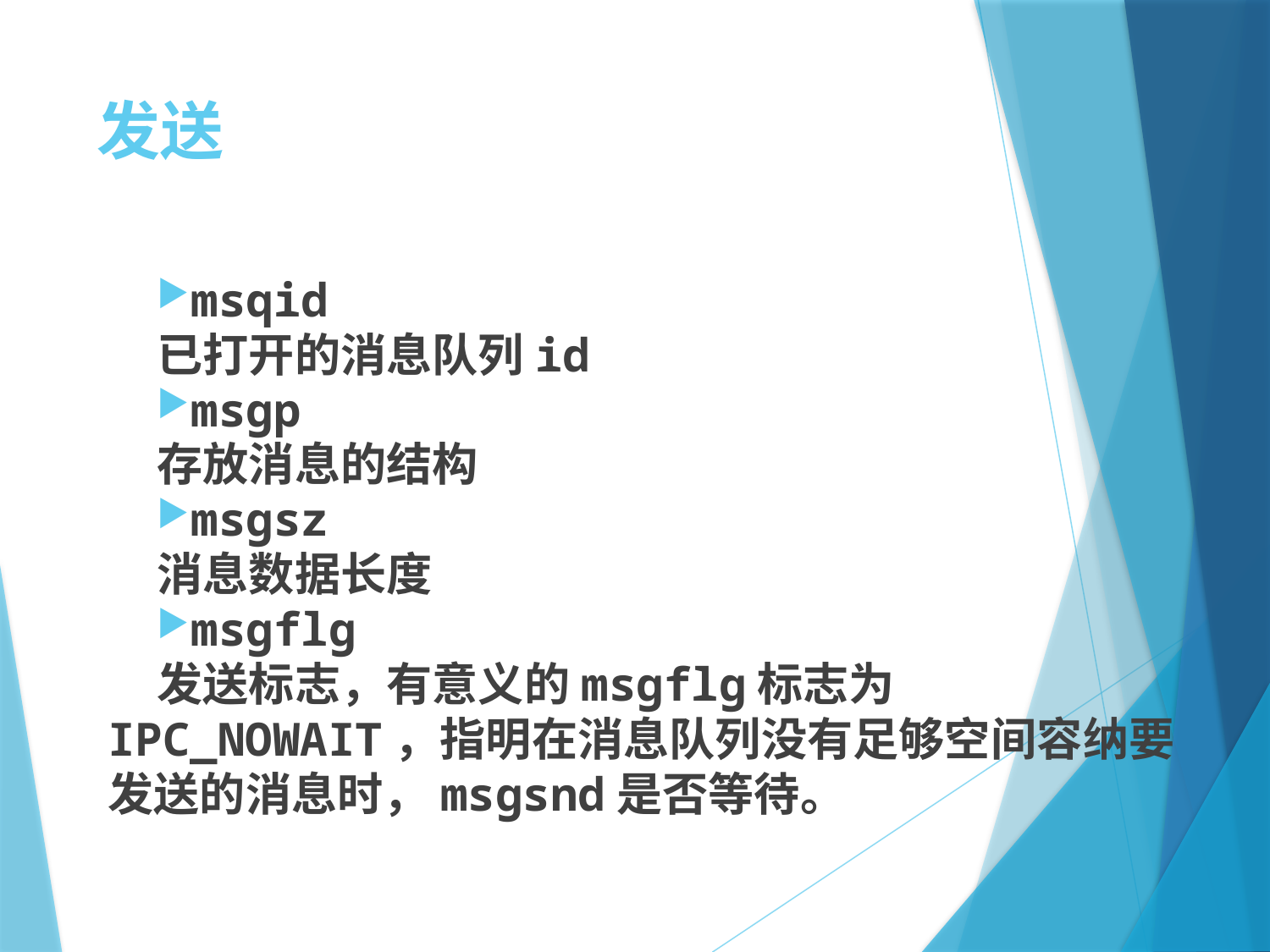

# 发送
msqid
已打开的消息队列id
msgp
存放消息的结构
msgsz
消息数据长度
msgflg
发送标志，有意义的msgflg标志为IPC_NOWAIT，指明在消息队列没有足够空间容纳要发送的消息时，msgsnd是否等待。